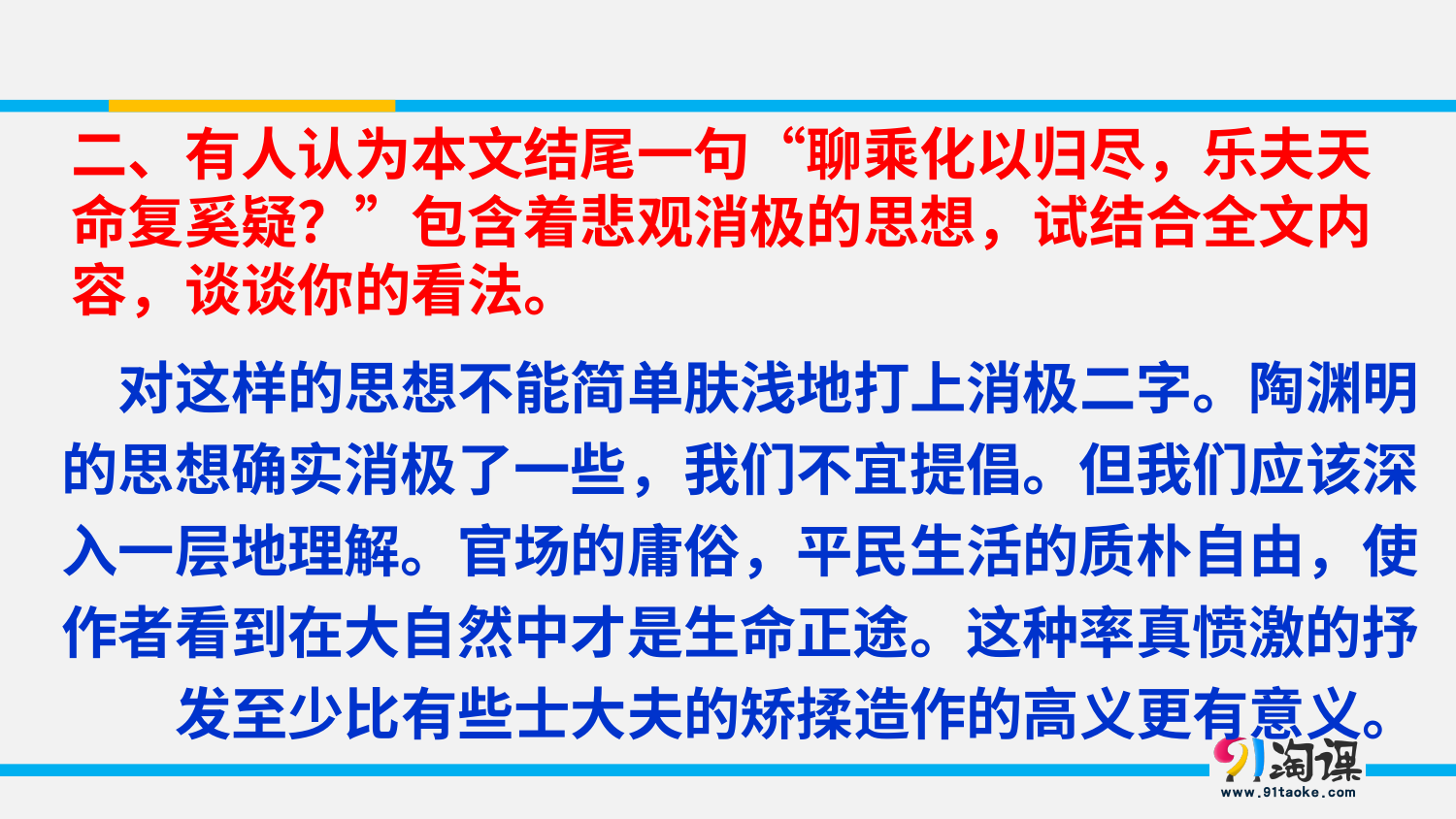

二、有人认为本文结尾一句“聊乘化以归尽，乐夫天命复奚疑？”包含着悲观消极的思想，试结合全文内容，谈谈你的看法。
      对这样的思想不能简单肤浅地打上消极二字。陶渊明的思想确实消极了一些，我们不宜提倡。但我们应该深入一层地理解。官场的庸俗，平民生活的质朴自由，使作者看到在大自然中才是生命正途。这种率真愤激的抒发至少比有些士大夫的矫揉造作的高义更有意义。